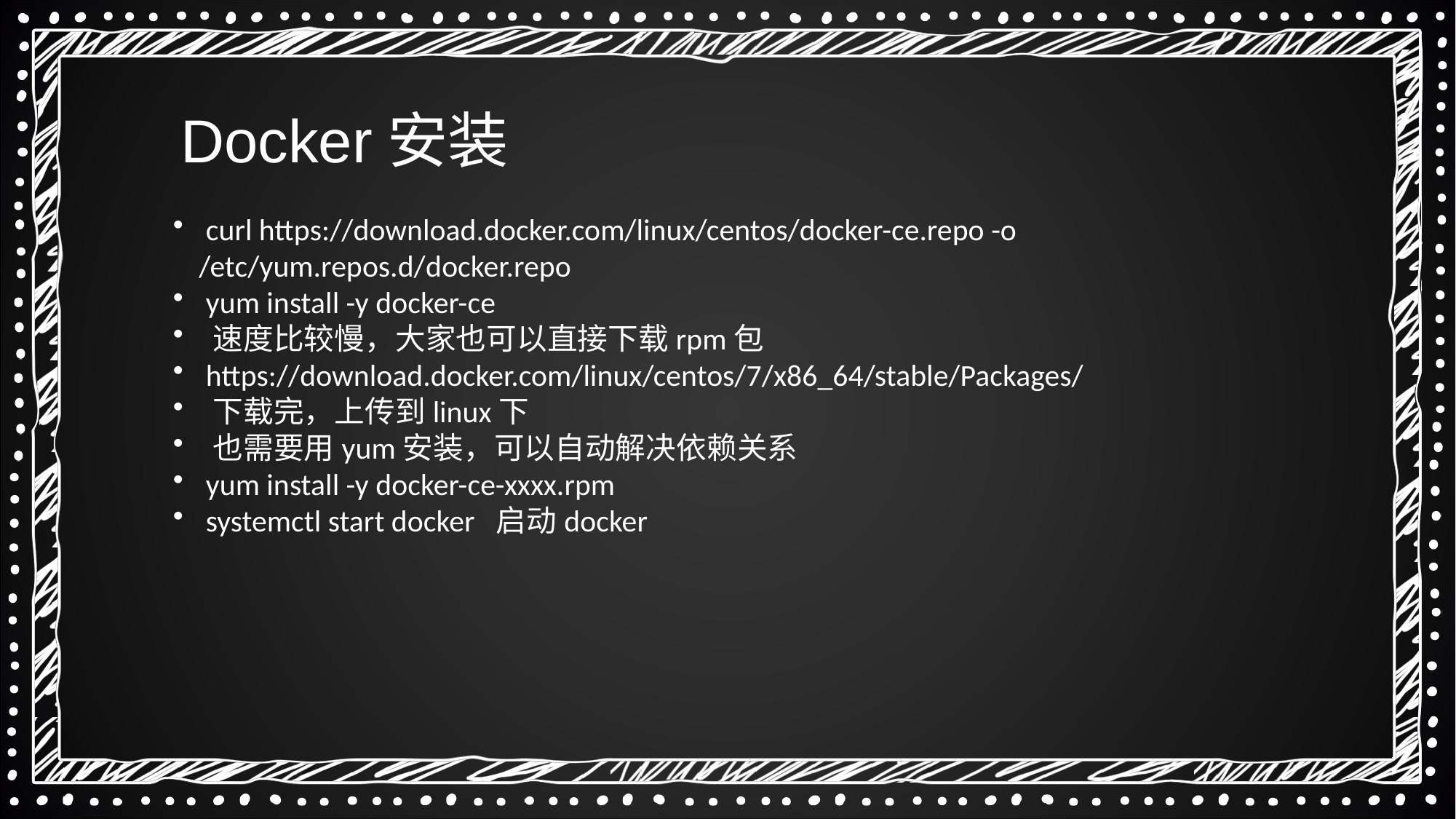

Docker安装
 curl https://download.docker.com/linux/centos/docker-ce.repo -o  /etc/yum.repos.d/docker.repo
 yum install -y docker-ce
 速度比较慢，大家也可以直接下载rpm包
 https://download.docker.com/linux/centos/7/x86_64/stable/Packages/
 下载完，上传到linux下
 也需要用yum安装，可以自动解决依赖关系
 yum install -y docker-ce-xxxx.rpm
 systemctl start docker  启动docker